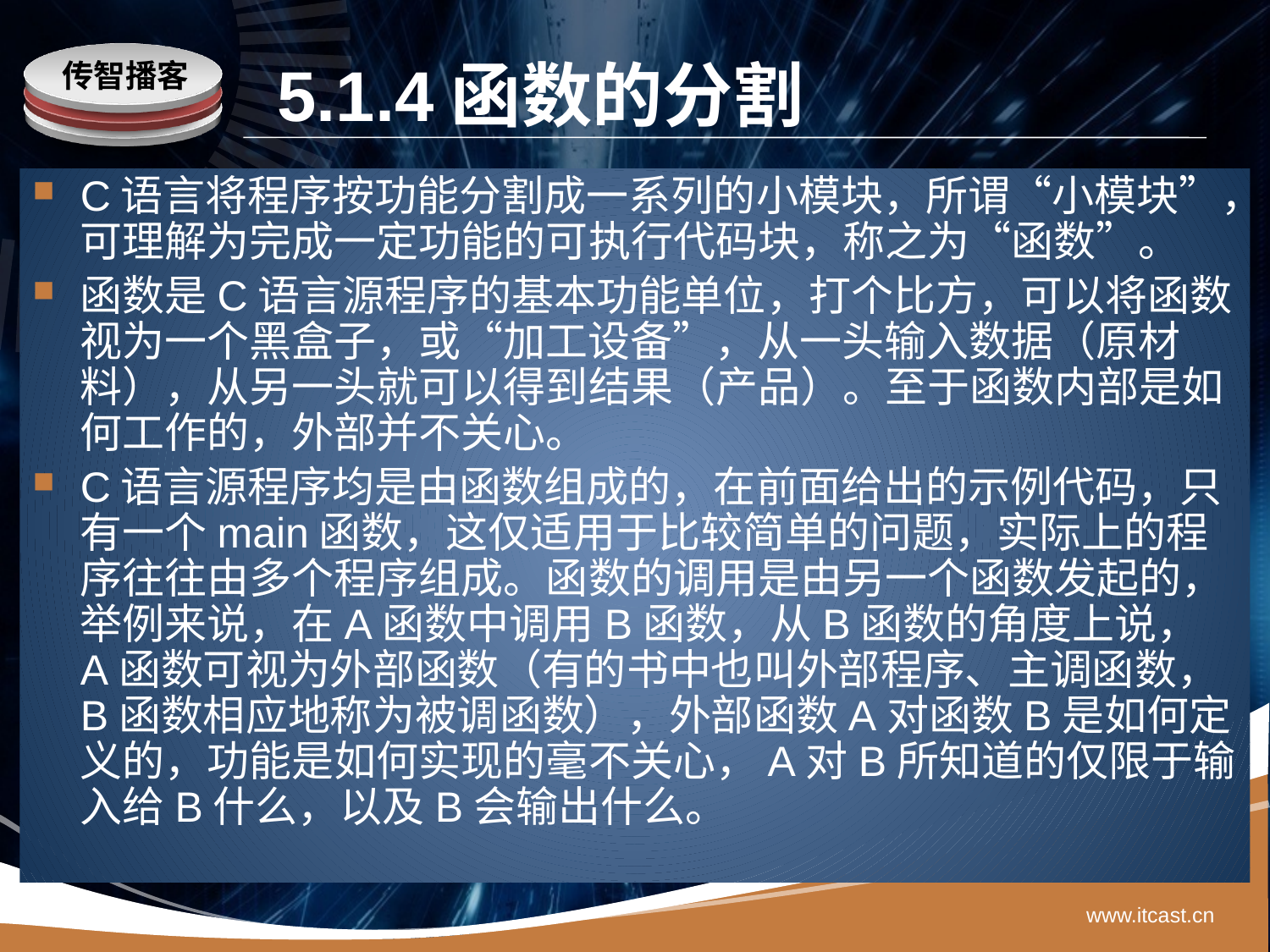

# 5.1.4函数的分割
C语言将程序按功能分割成一系列的小模块，所谓“小模块”，可理解为完成一定功能的可执行代码块，称之为“函数”。
函数是C语言源程序的基本功能单位，打个比方，可以将函数视为一个黑盒子，或“加工设备”，从一头输入数据（原材料），从另一头就可以得到结果（产品）。至于函数内部是如何工作的，外部并不关心。
C语言源程序均是由函数组成的，在前面给出的示例代码，只有一个main函数，这仅适用于比较简单的问题，实际上的程序往往由多个程序组成。函数的调用是由另一个函数发起的，举例来说，在A函数中调用B函数，从B函数的角度上说，A函数可视为外部函数（有的书中也叫外部程序、主调函数，B函数相应地称为被调函数），外部函数A对函数B是如何定义的，功能是如何实现的毫不关心，A对B所知道的仅限于输入给B什么，以及B会输出什么。
www.itcast.cn